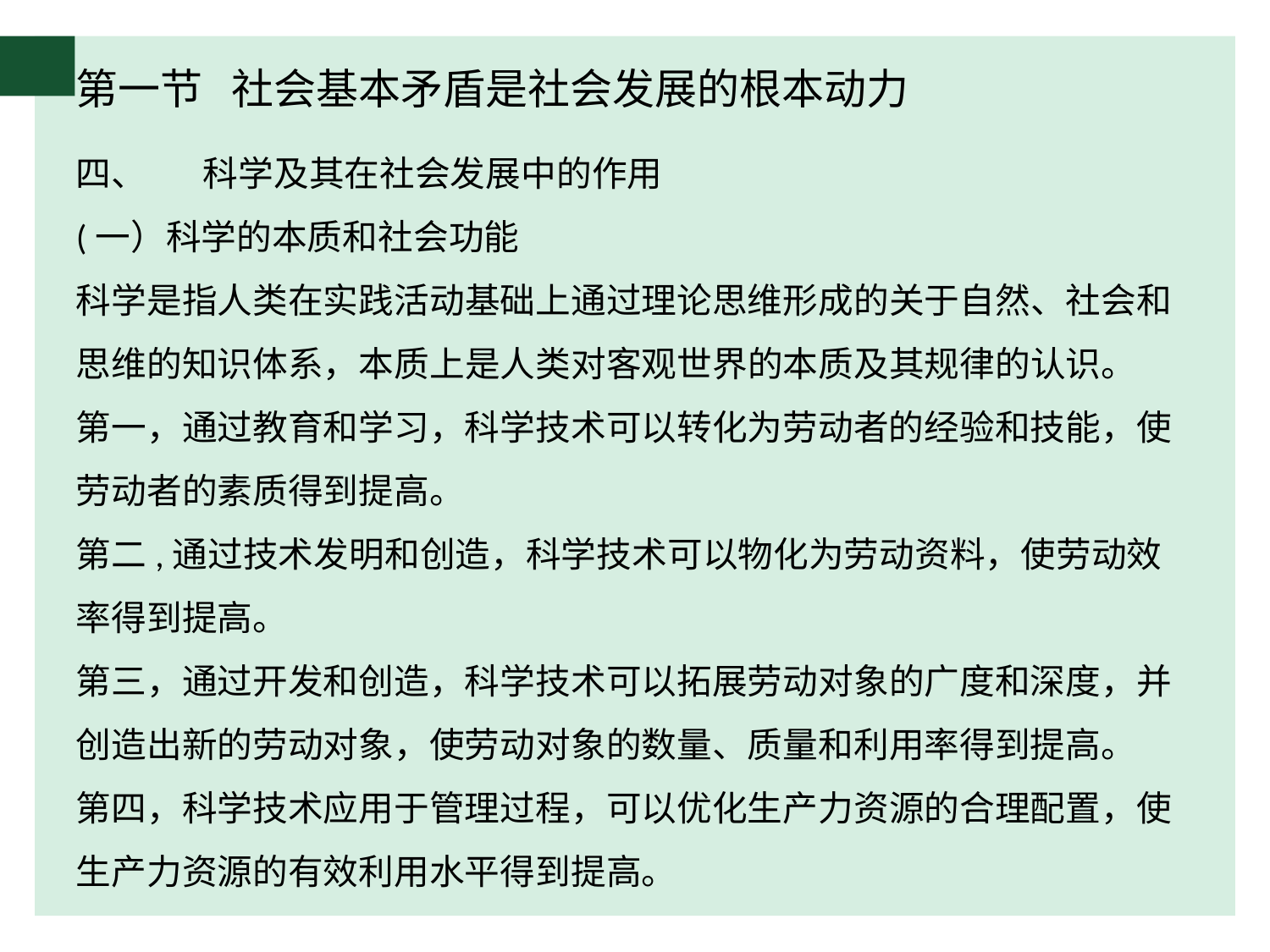

# 第一节   社会基本矛盾是社会发展的根本动力
四、	科学及其在社会发展中的作用
(一）科学的本质和社会功能
科学是指人类在实践活动基础上通过理论思维形成的关于自然、社会和思维的知识体系，本质上是人类对客观世界的本质及其规律的认识。
第一，通过教育和学习，科学技术可以转化为劳动者的经验和技能，使劳动者的素质得到提高。
第二,通过技术发明和创造，科学技术可以物化为劳动资料，使劳动效率得到提高。
第三，通过开发和创造，科学技术可以拓展劳动对象的广度和深度，并创造出新的劳动对象，使劳动对象的数量、质量和利用率得到提高。
第四，科学技术应用于管理过程，可以优化生产力资源的合理配置，使生产力资源的有效利用水平得到提高。